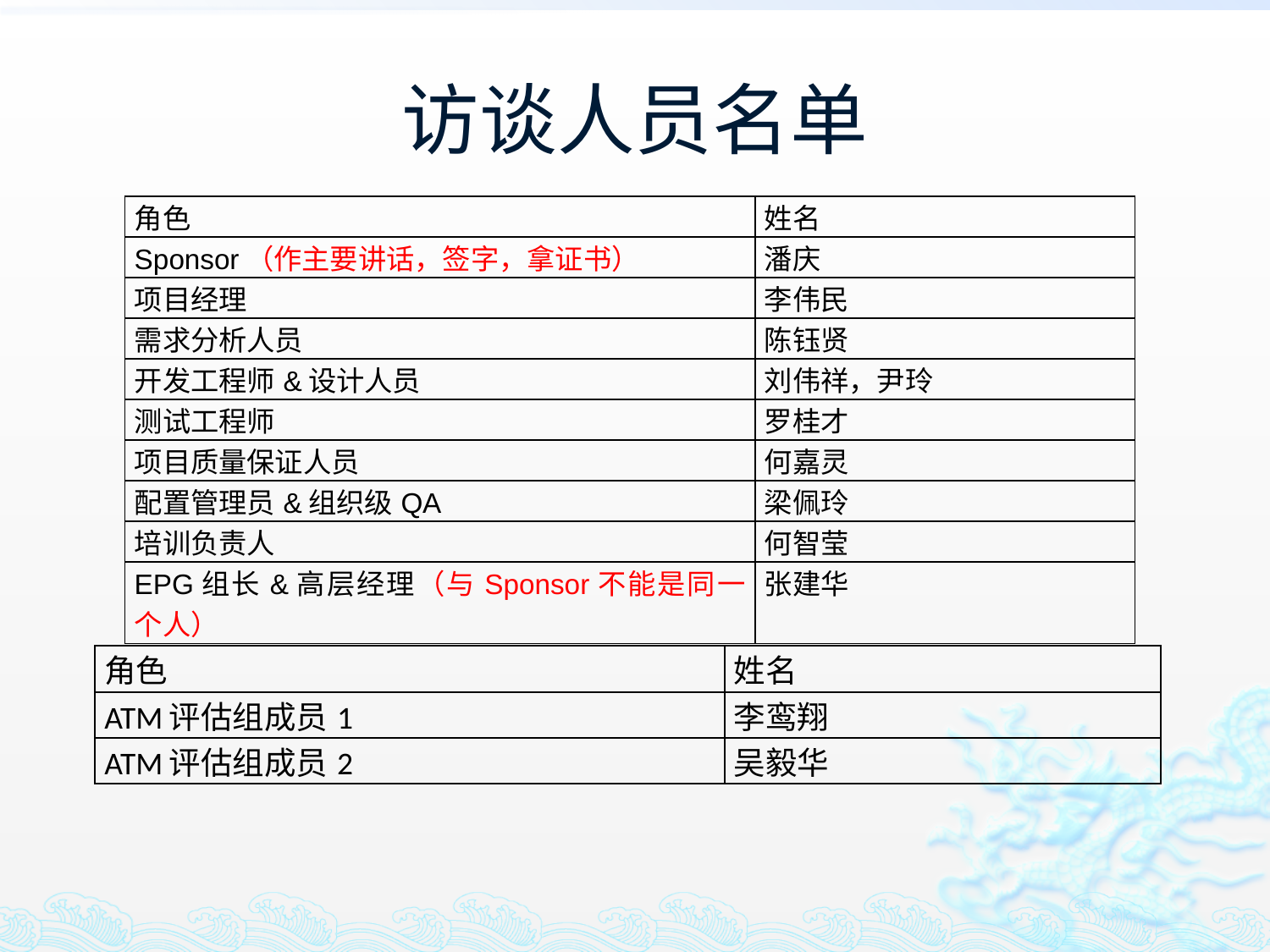

# 访谈人员名单
| 角色 | 姓名 |
| --- | --- |
| Sponsor（作主要讲话，签字，拿证书） | 潘庆 |
| 项目经理 | 李伟民 |
| 需求分析人员 | 陈钰贤 |
| 开发工程师&设计人员 | 刘伟祥，尹玲 |
| 测试工程师 | 罗桂才 |
| 项目质量保证人员 | 何嘉灵 |
| 配置管理员&组织级QA | 梁佩玲 |
| 培训负责人 | 何智莹 |
| EPG组长&高层经理（与Sponsor不能是同一个人） | 张建华 |
| 角色 | 姓名 |
| --- | --- |
| ATM评估组成员1 | 李鸾翔 |
| ATM评估组成员2 | 吴毅华 |